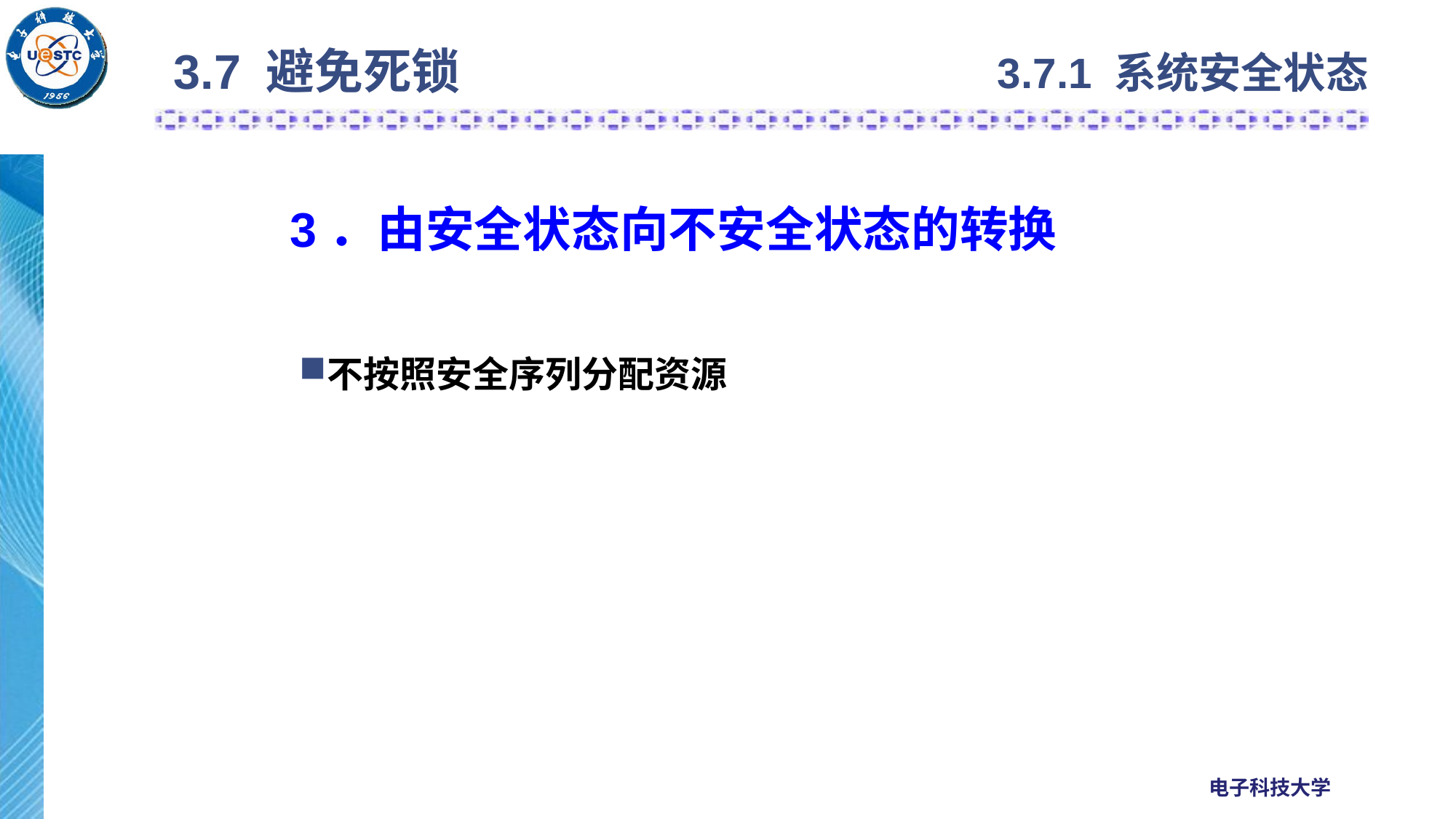

3.7 避免死锁
3.7.1 系统安全状态
# 3．由安全状态向不安全状态的转换
不按照安全序列分配资源